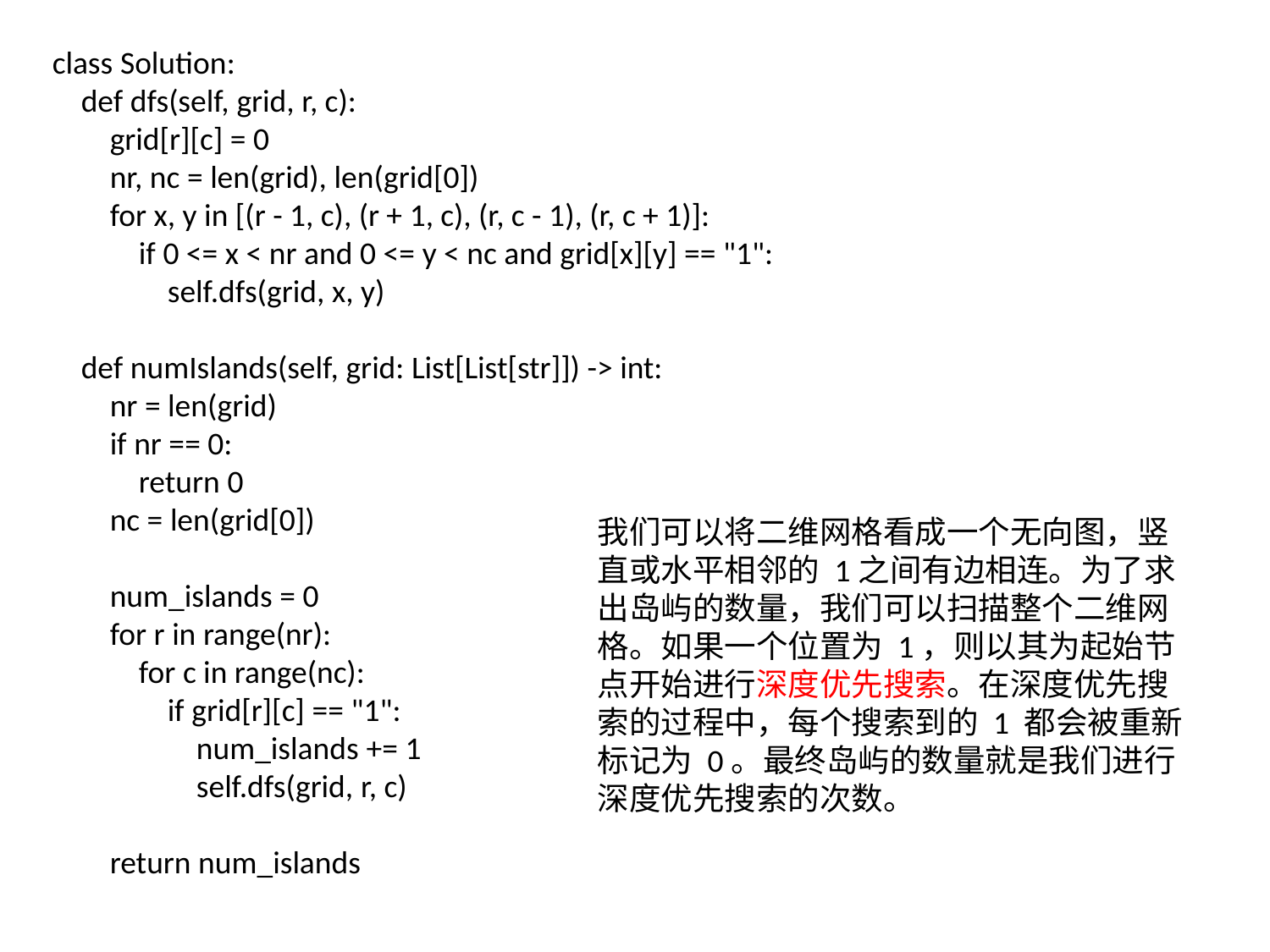

class Solution:
    def dfs(self, grid, r, c):
        grid[r][c] = 0
        nr, nc = len(grid), len(grid[0])
        for x, y in [(r - 1, c), (r + 1, c), (r, c - 1), (r, c + 1)]:
            if 0 <= x < nr and 0 <= y < nc and grid[x][y] == "1":
                self.dfs(grid, x, y)
    def numIslands(self, grid: List[List[str]]) -> int:
        nr = len(grid)
        if nr == 0:
            return 0
        nc = len(grid[0])
        num_islands = 0
        for r in range(nr):
            for c in range(nc):
                if grid[r][c] == "1":
                    num_islands += 1
                    self.dfs(grid, r, c)

        return num_islands
我们可以将二维网格看成一个无向图，竖直或水平相邻的 1之间有边相连。为了求出岛屿的数量，我们可以扫描整个二维网格。如果一个位置为 1，则以其为起始节点开始进行深度优先搜索。在深度优先搜索的过程中，每个搜索到的 1 都会被重新标记为 0。最终岛屿的数量就是我们进行深度优先搜索的次数。